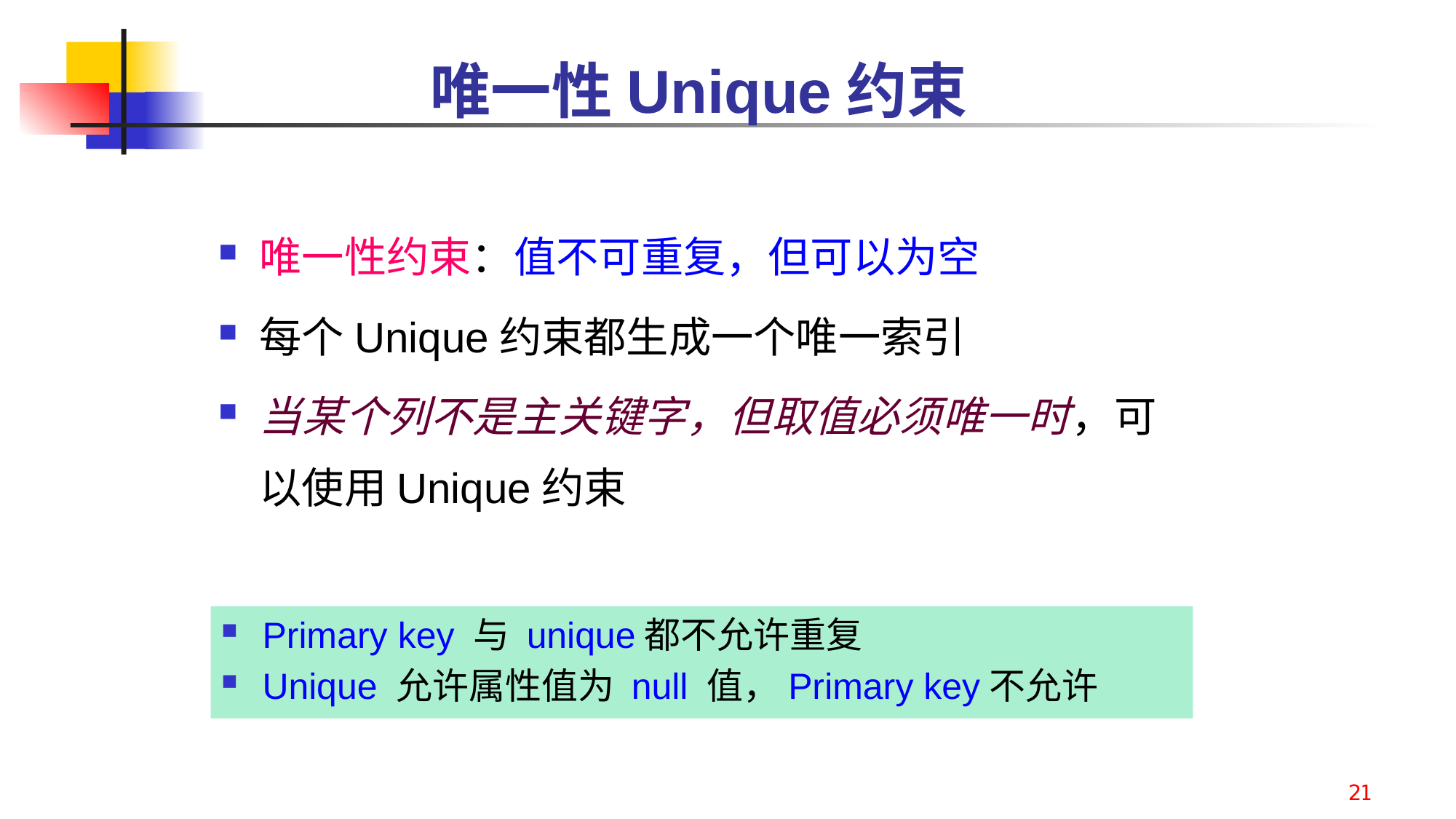

# 唯一性Unique约束
唯一性约束：值不可重复，但可以为空
每个Unique约束都生成一个唯一索引
当某个列不是主关键字，但取值必须唯一时，可以使用Unique约束
Primary key 与 unique都不允许重复
Unique 允许属性值为 null 值，Primary key不允许
21